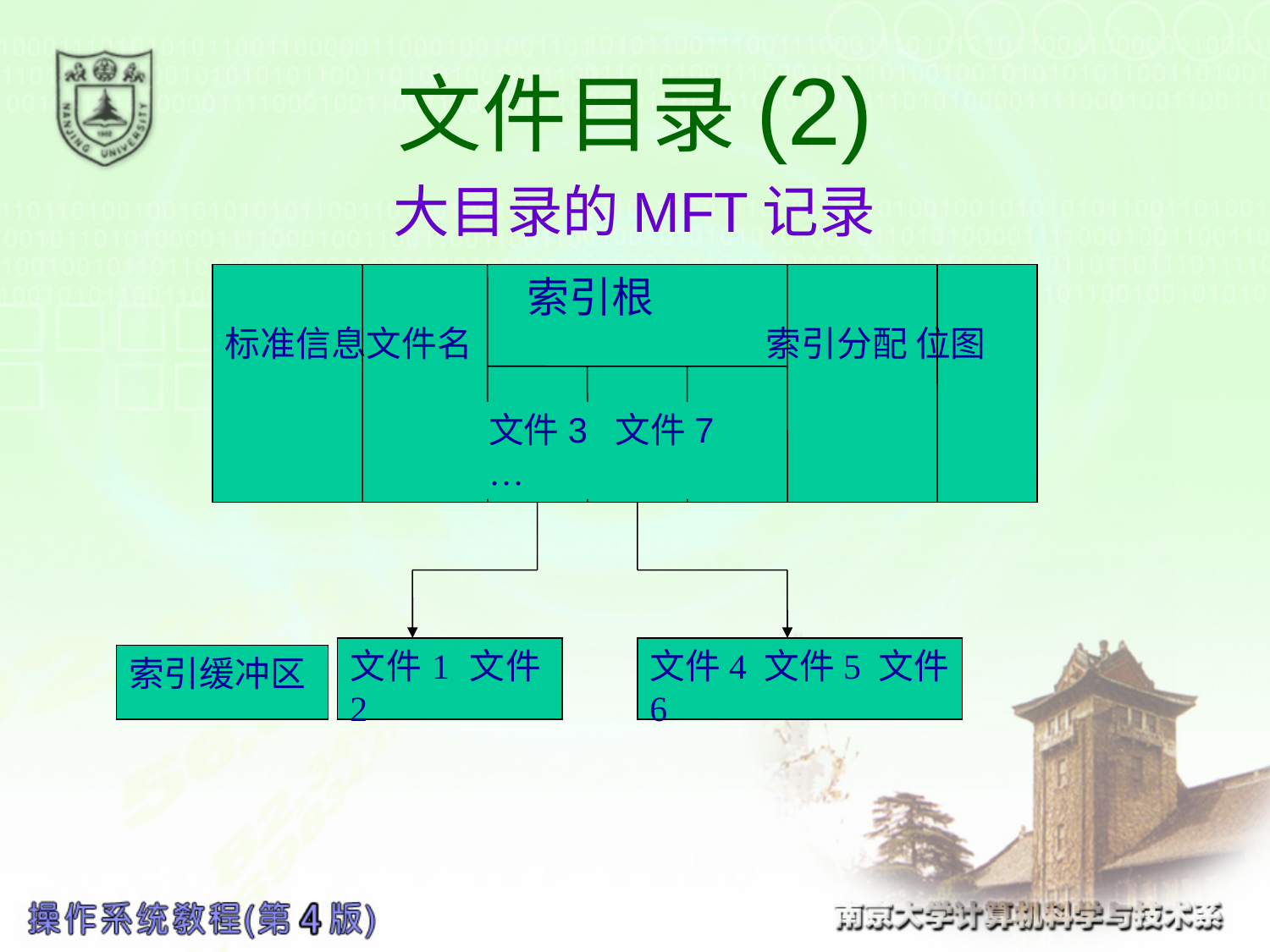

# 文件目录(2)
大目录的MFT记录

                                                                          索引根
标准信息文件名                                                                         索引分配 位图

文件3  文件7   …

文件1 文件2
文件4 文件5 文件6
索引缓冲区